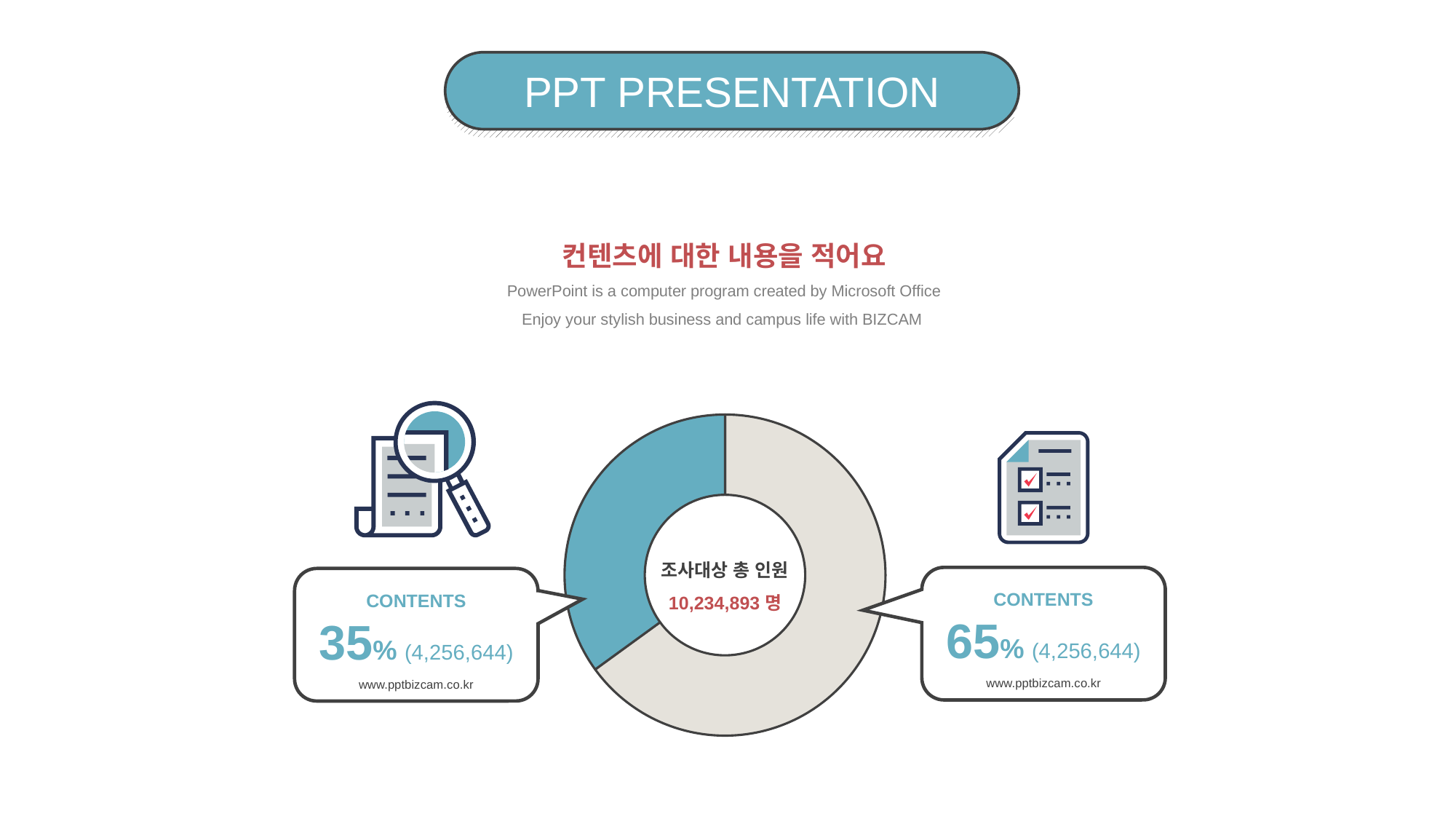

PPT PRESENTATION

컨텐츠에 대한 내용을 적어요
PowerPoint is a computer program created by Microsoft Office
Enjoy your stylish business and campus life with BIZCAM

### Chart

| Category | 판매 |
|---|---|
| 1분기 | 0.65 |
| 2분기 | 0.35 |

조사대상 총 인원
10,234,893명
CONTENTS
65% (4,256,644)
www.pptbizcam.co.kr
CONTENTS
35% (4,256,644)
www.pptbizcam.co.kr